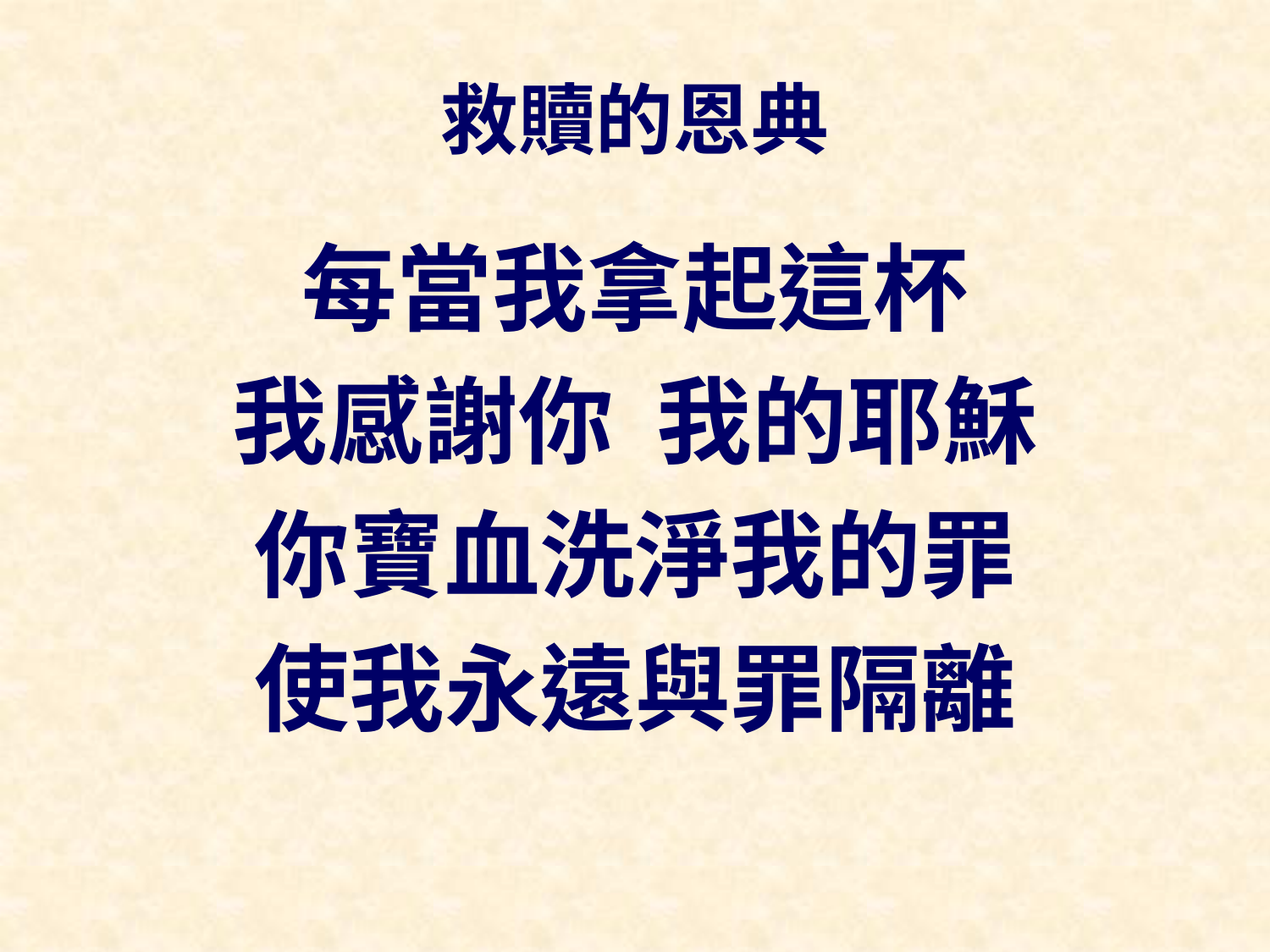

# 救贖的恩典
每當我拿起這杯
我感謝你  我的耶穌
你寶血洗淨我的罪
使我永遠與罪隔離